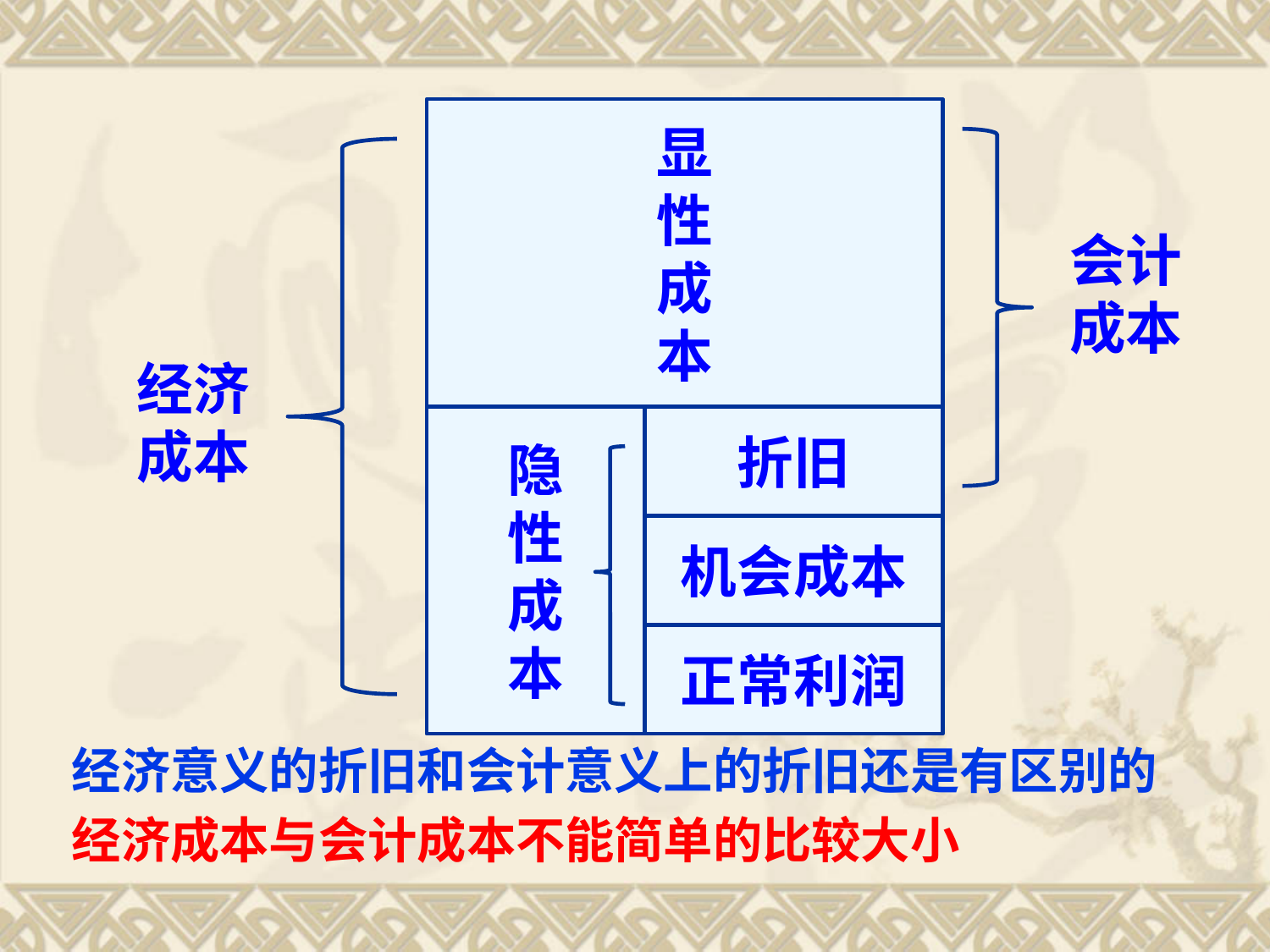

显
性
成
本

会计成本
经济成本
隐
性
成
本
折旧

机会成本
正常利润
经济意义的折旧和会计意义上的折旧还是有区别的
经济成本与会计成本不能简单的比较大小